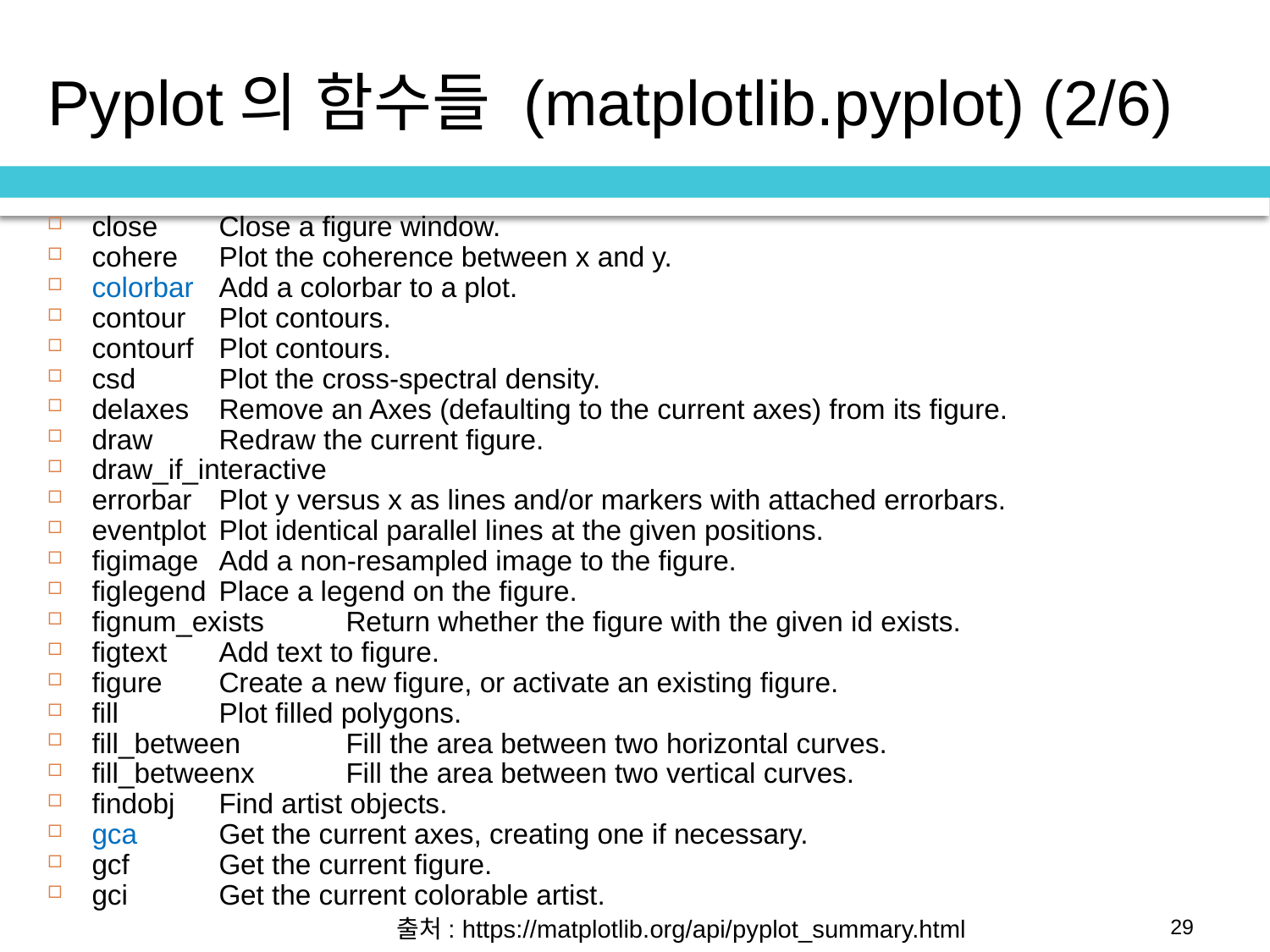

# Pyplot의 함수들 (matplotlib.pyplot) (2/6)
close	Close a figure window.
cohere	Plot the coherence between x and y.
colorbar	Add a colorbar to a plot.
contour	Plot contours.
contourf	Plot contours.
csd	Plot the cross-spectral density.
delaxes	Remove an Axes (defaulting to the current axes) from its figure.
draw	Redraw the current figure.
draw_if_interactive
errorbar	Plot y versus x as lines and/or markers with attached errorbars.
eventplot	Plot identical parallel lines at the given positions.
figimage	Add a non-resampled image to the figure.
figlegend	Place a legend on the figure.
fignum_exists	Return whether the figure with the given id exists.
figtext	Add text to figure.
figure	Create a new figure, or activate an existing figure.
fill	Plot filled polygons.
fill_between	Fill the area between two horizontal curves.
fill_betweenx	Fill the area between two vertical curves.
findobj	Find artist objects.
gca	Get the current axes, creating one if necessary.
gcf	Get the current figure.
gci	Get the current colorable artist.
출처: https://matplotlib.org/api/pyplot_summary.html
29